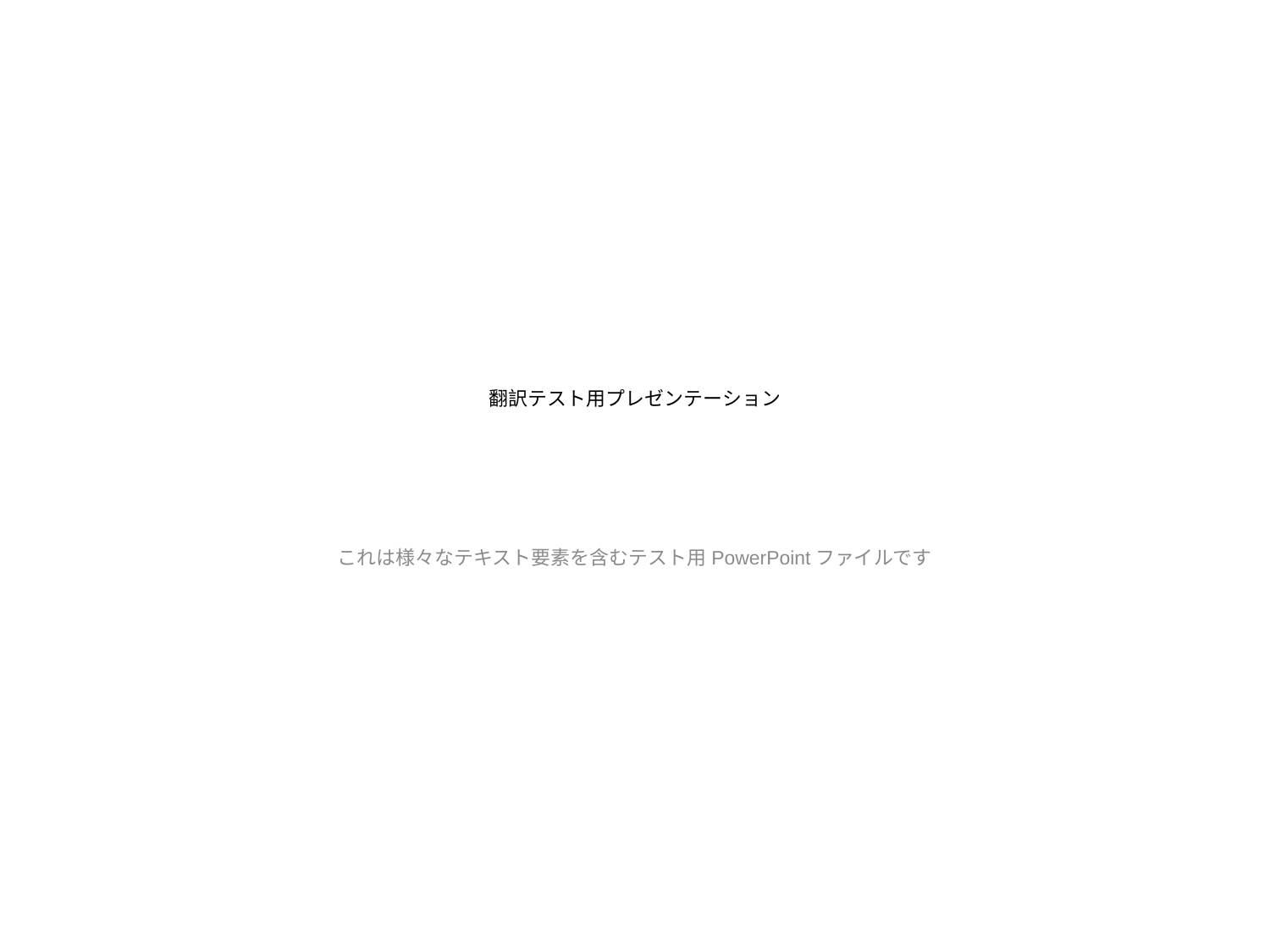

# 翻訳テスト用プレゼンテーション
これは様々なテキスト要素を含むテスト用PowerPointファイルです